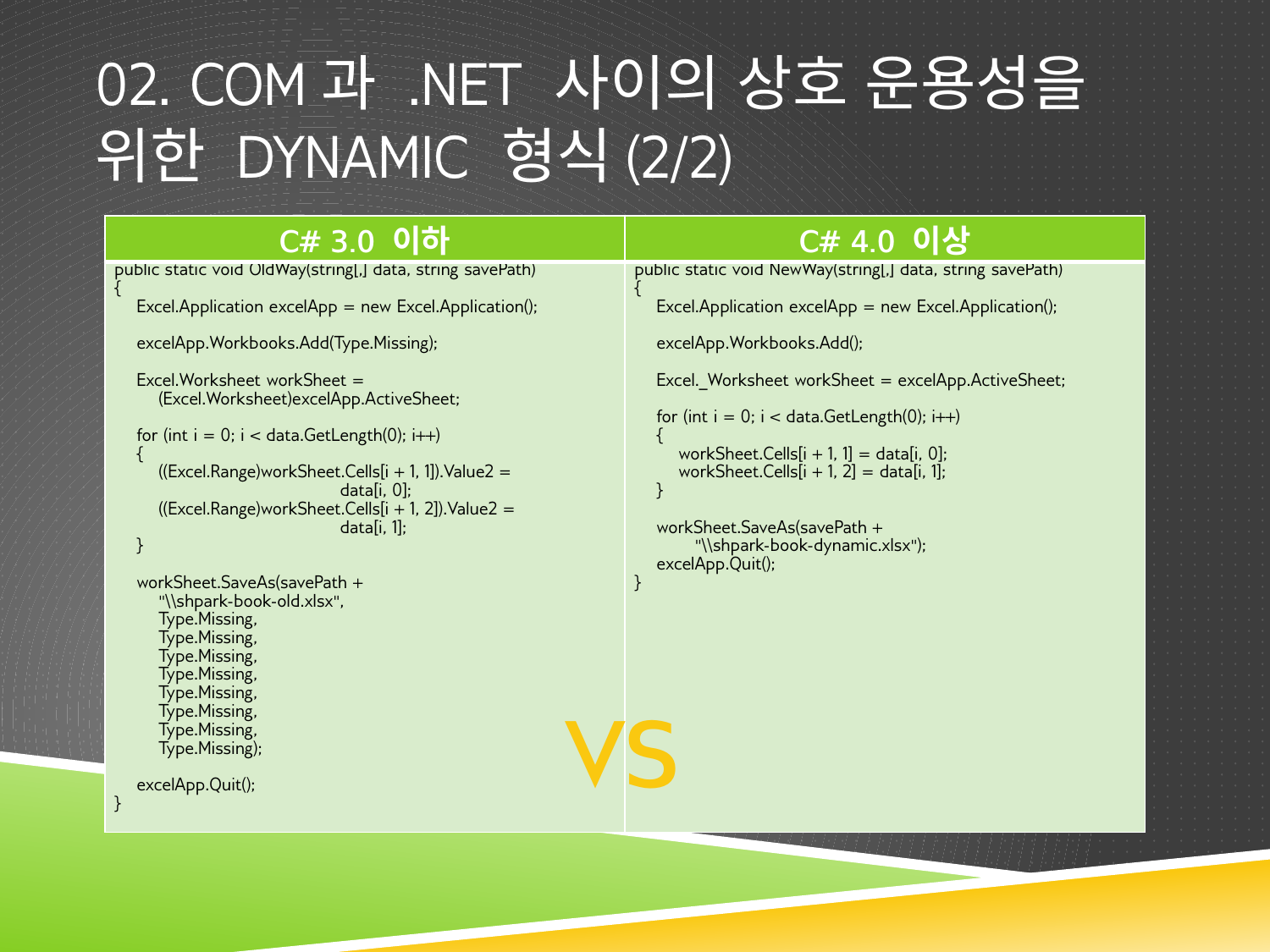

# 02. COM과 .NET 사이의 상호 운용성을 위한 dynamic 형식(2/2)
| C# 3.0 이하 | C# 4.0 이상 |
| --- | --- |
| public static void OldWay(string[,] data, string savePath) { Excel.Application excelApp = new Excel.Application(); excelApp.Workbooks.Add(Type.Missing);   Excel.Worksheet workSheet = (Excel.Worksheet)excelApp.ActiveSheet; for (int i = 0; i < data.GetLength(0); i++) { ((Excel.Range)workSheet.Cells[i + 1, 1]).Value2 = data[i, 0]; ((Excel.Range)workSheet.Cells[i + 1, 2]).Value2 = data[i, 1]; }   workSheet.SaveAs(savePath + "\\shpark-book-old.xlsx", Type.Missing, Type.Missing, Type.Missing, Type.Missing, Type.Missing, Type.Missing, Type.Missing, Type.Missing);   excelApp.Quit(); } | public static void NewWay(string[,] data, string savePath) { Excel.Application excelApp = new Excel.Application();   excelApp.Workbooks.Add();   Excel.\_Worksheet workSheet = excelApp.ActiveSheet;   for (int i = 0; i < data.GetLength(0); i++) { workSheet.Cells[i + 1, 1] = data[i, 0]; workSheet.Cells[i + 1, 2] = data[i, 1]; }   workSheet.SaveAs(savePath + "\\shpark-book-dynamic.xlsx"); excelApp.Quit(); } |
VS